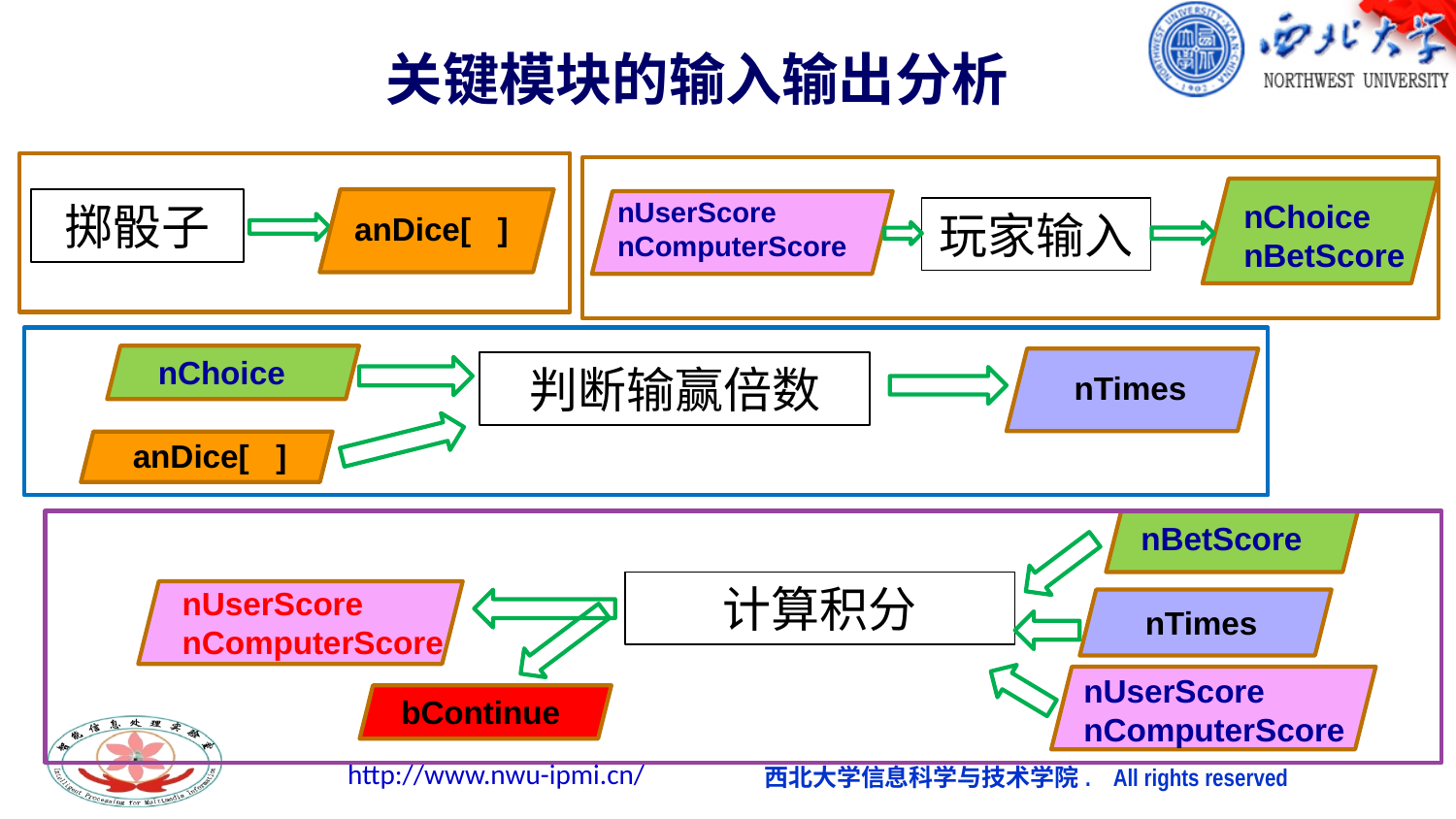

关键模块的输入输出分析

掷骰子
anDice[   ]

nUserScore
nComputerScore
nChoice
nBetScore
玩家输入

nChoice

判断输赢倍数

nTimes

anDice[   ]

nBetScore

计算积分
nUserScore
nComputerScore

nTimes

nUserScore
nComputerScore

bContinue